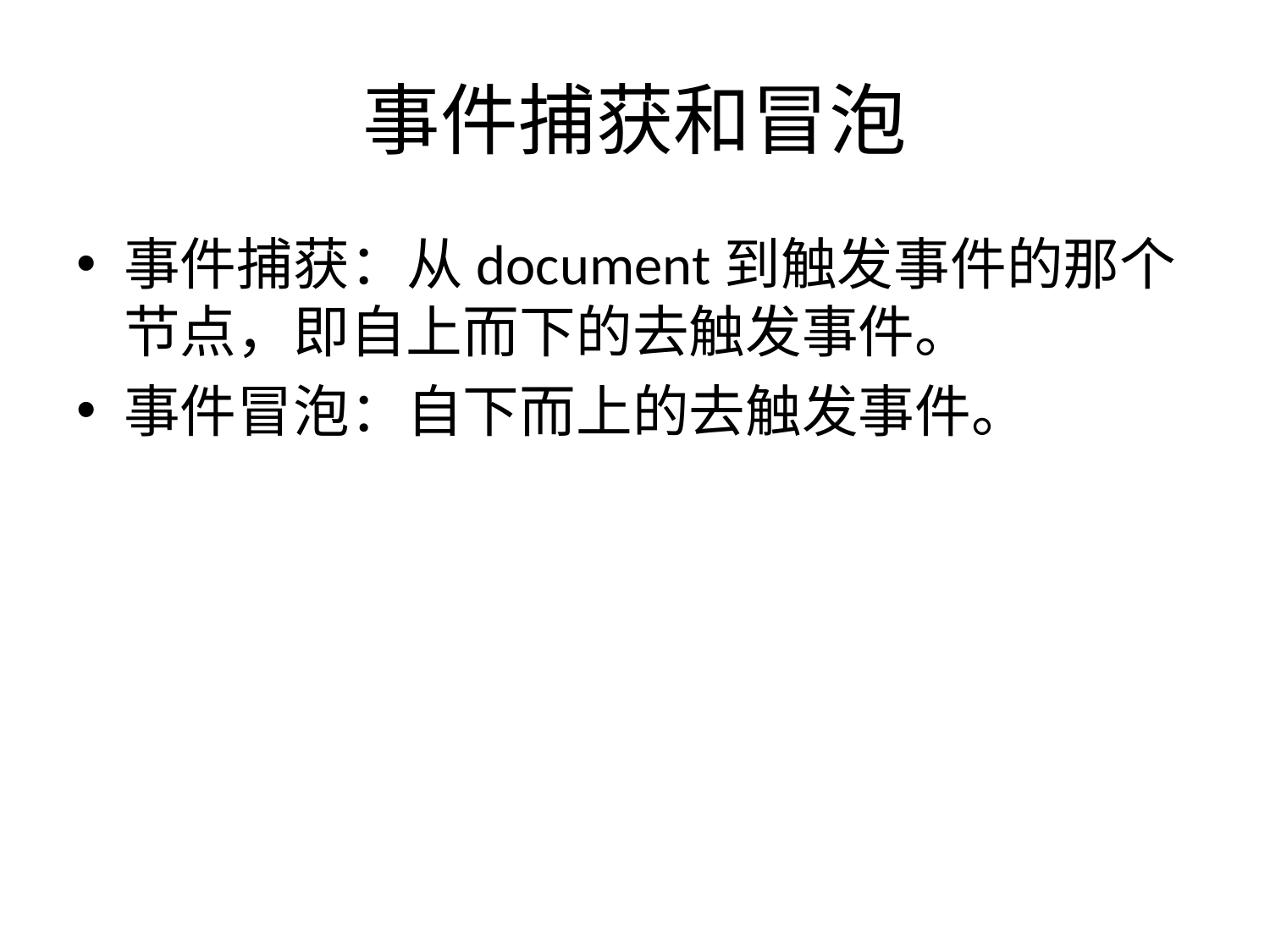

# 事件捕获和冒泡
事件捕获：从document到触发事件的那个节点，即自上而下的去触发事件。
事件冒泡：自下而上的去触发事件。